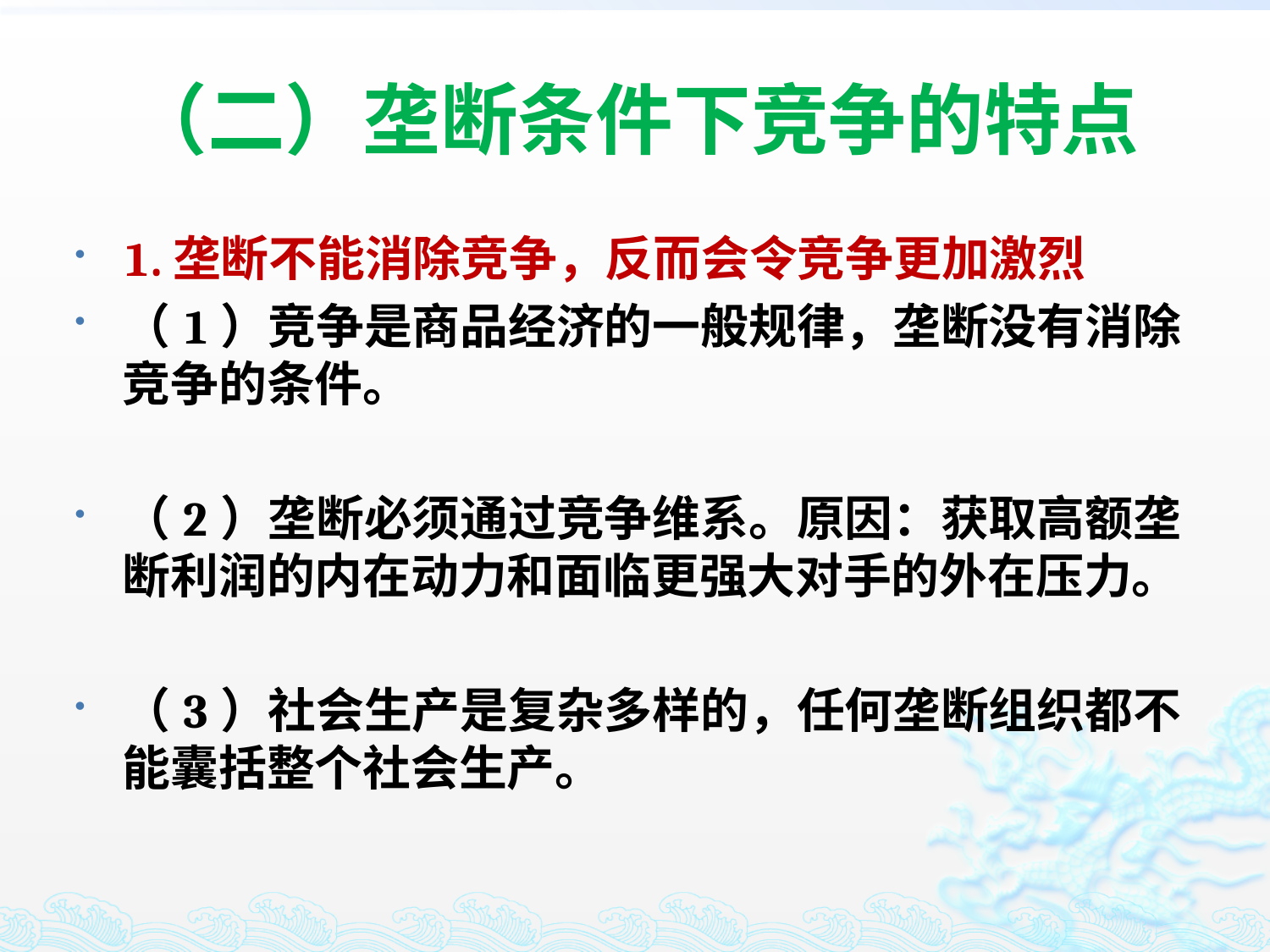

# （二）垄断条件下竞争的特点
1.垄断不能消除竞争，反而会令竞争更加激烈
（1）竞争是商品经济的一般规律，垄断没有消除竞争的条件。

（2）垄断必须通过竞争维系。原因：获取高额垄断利润的内在动力和面临更强大对手的外在压力。

（3）社会生产是复杂多样的，任何垄断组织都不能囊括整个社会生产。